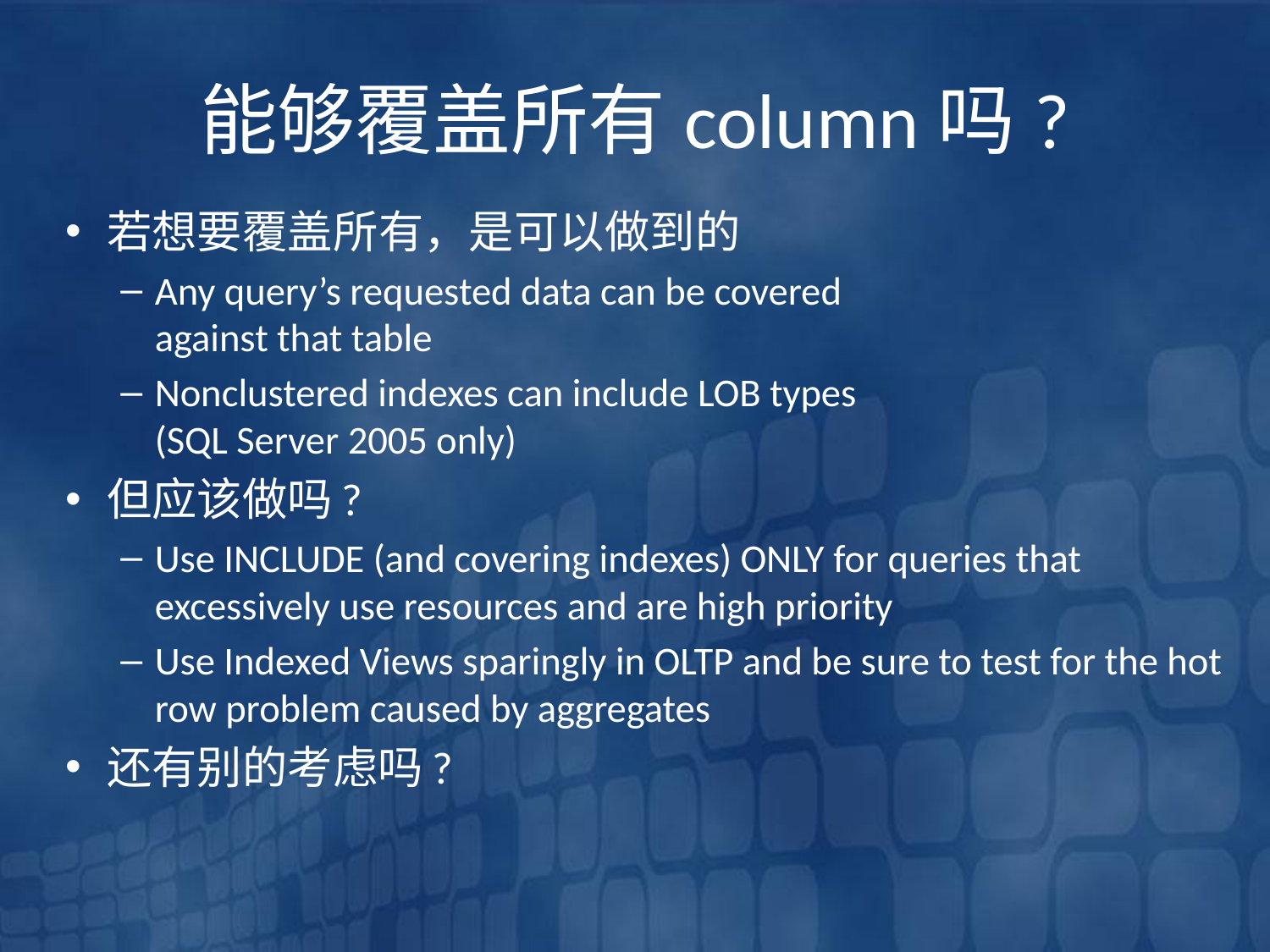

# 能够覆盖所有column吗?
若想要覆盖所有，是可以做到的
Any query’s requested data can be covered
against that table
Nonclustered indexes can include LOB types
(SQL Server 2005 only)
但应该做吗?
Use INCLUDE (and covering indexes) ONLY for queries that excessively use resources and are high priority
Use Indexed Views sparingly in OLTP and be sure to test for the hot row problem caused by aggregates
还有别的考虑吗?